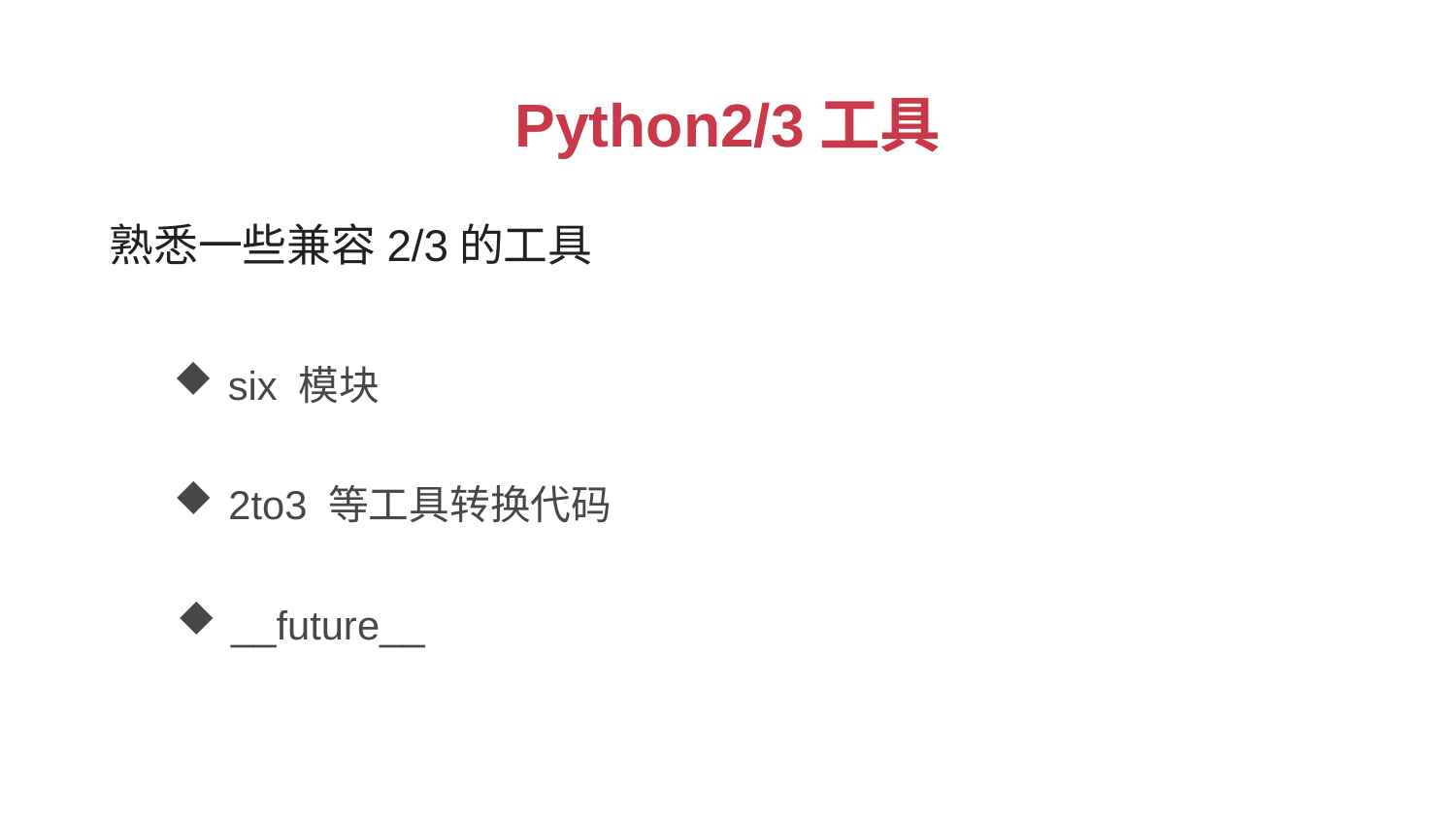

Python2/3工具
 熟悉一些兼容2/3的工具
six 模块
2to3 等工具转换代码
__future__